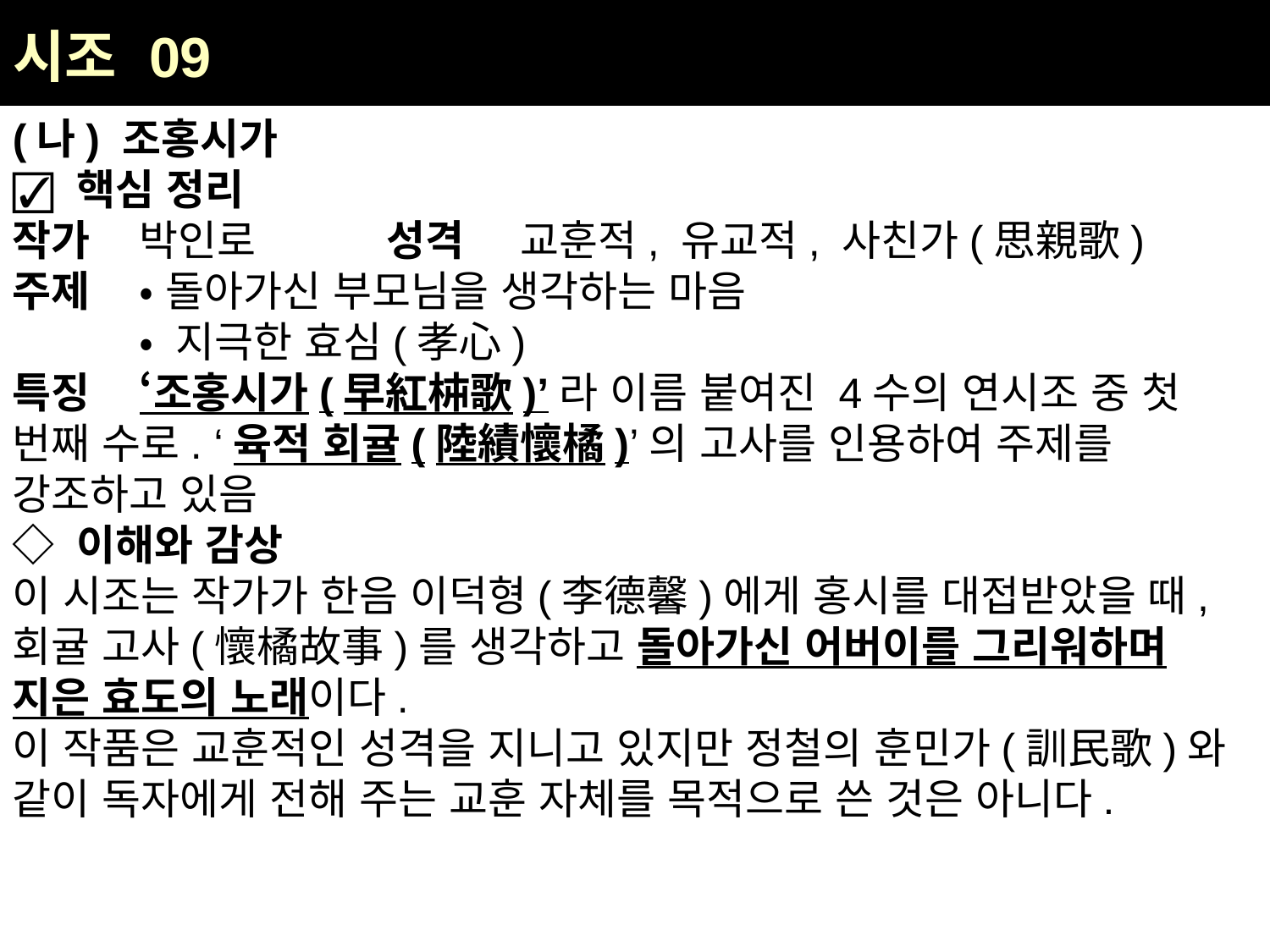

| 시조 09 |
| --- |
(나) 조홍시가
☑ 핵심 정리
작가	박인로           성격	교훈적, 유교적, 사친가(思親歌)
주제	• 돌아가신 부모님을 생각하는 마음
	• 지극한 효심(孝心)
특징	‘조홍시가(早紅枾歌)’라 이름 붙여진 4수의 연시조 중 첫 번째 수로. ‘육적 회귤(陸績懷橘)’의 고사를 인용하여 주제를 강조하고 있음
◇ 이해와 감상
이 시조는 작가가 한음 이덕형(李德馨)에게 홍시를 대접받았을 때, 회귤 고사(懷橘故事)를 생각하고 돌아가신 어버이를 그리워하며 지은 효도의 노래이다.
이 작품은 교훈적인 성격을 지니고 있지만 정철의 훈민가(訓民歌)와 같이 독자에게 전해 주는 교훈 자체를 목적으로 쓴 것은 아니다.